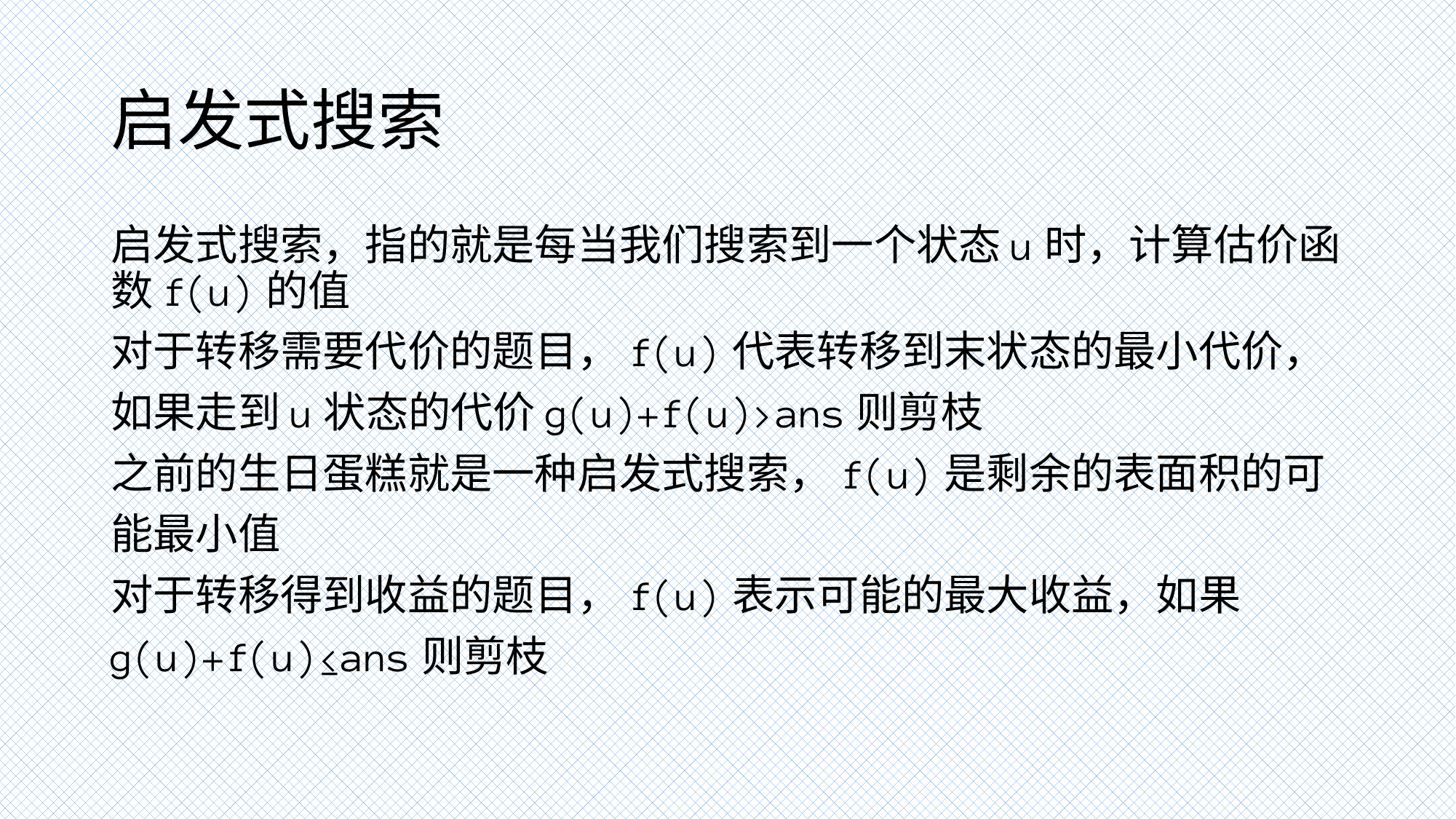

# 启发式搜索
启发式搜索，指的就是每当我们搜索到一个状态u时，计算估价函数f(u)的值
对于转移需要代价的题目，f(u)代表转移到末状态的最小代价，
如果走到u状态的代价g(u)+f(u)>ans则剪枝
之前的生日蛋糕就是一种启发式搜索，f(u)是剩余的表面积的可
能最小值
对于转移得到收益的题目，f(u)表示可能的最大收益，如果
g(u)+f(u)≤ans则剪枝